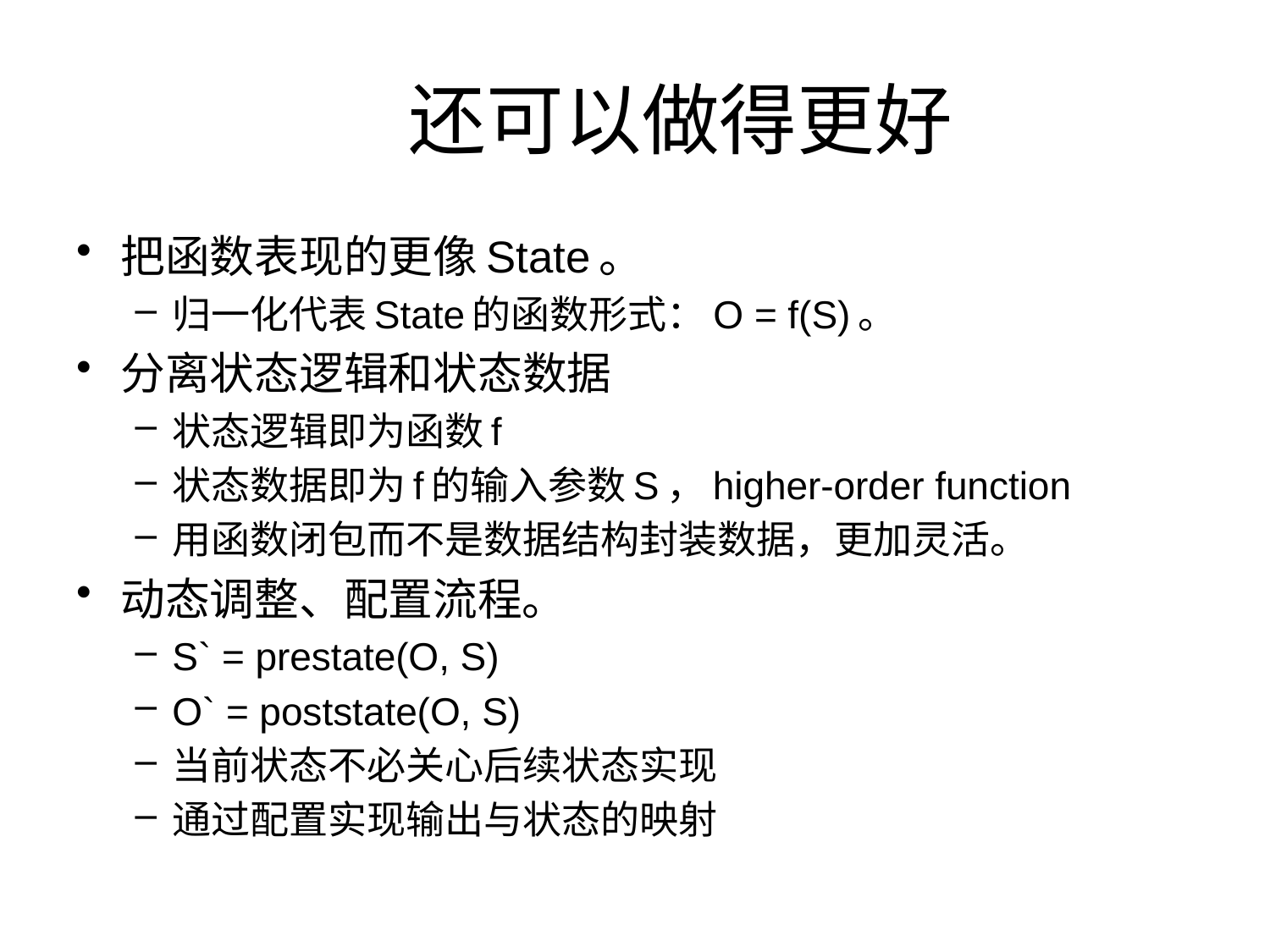

# 还可以做得更好
把函数表现的更像State。
归一化代表State的函数形式：O = f(S)。
分离状态逻辑和状态数据
状态逻辑即为函数f
状态数据即为f的输入参数S，higher-order function
用函数闭包而不是数据结构封装数据，更加灵活。
动态调整、配置流程。
S` = prestate(O, S)
O` = poststate(O, S)
当前状态不必关心后续状态实现
通过配置实现输出与状态的映射